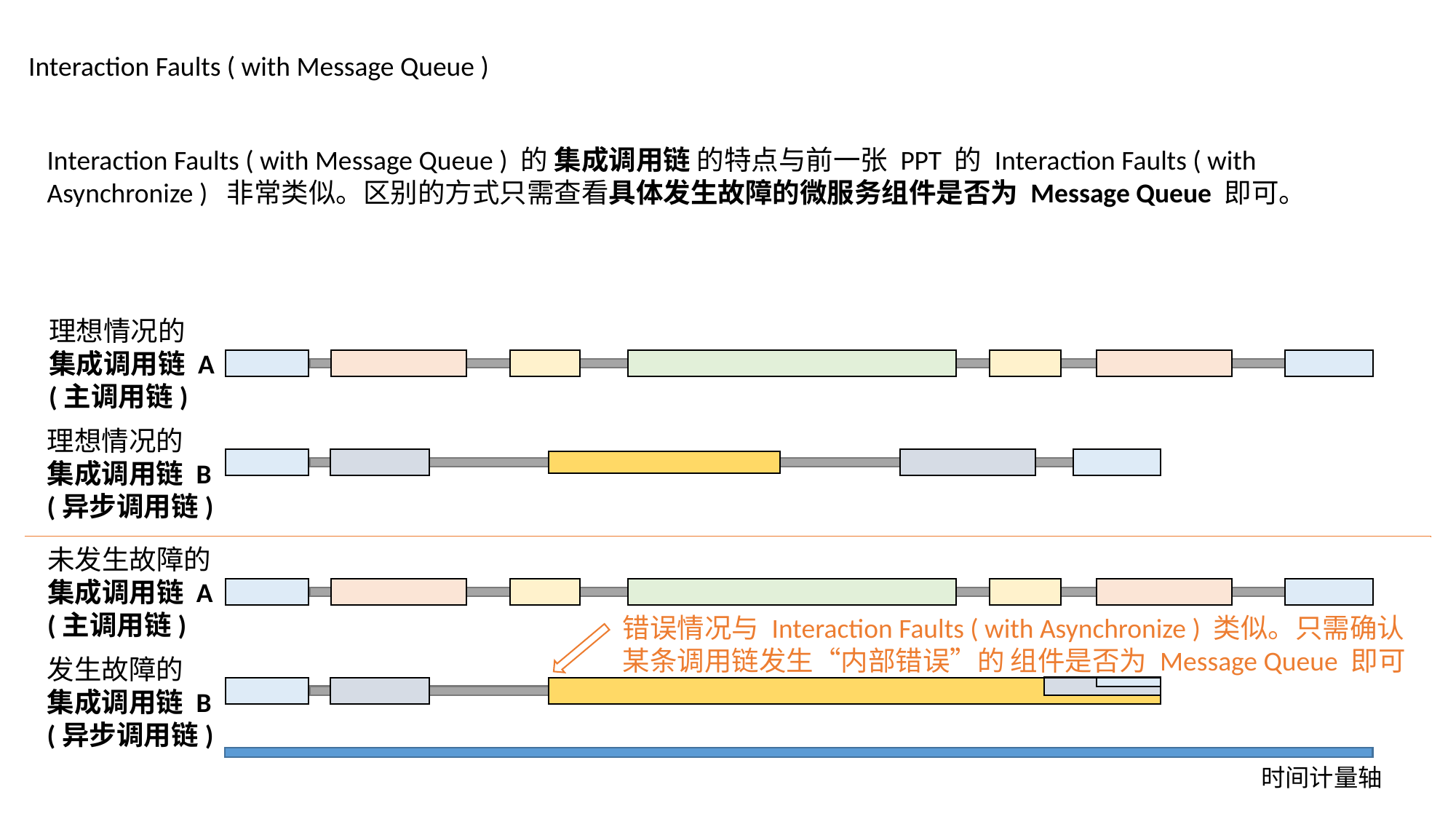

Interaction Faults ( with Message Queue )

Interaction Faults ( with Message Queue ) 的 集成调用链 的特点与前一张 PPT 的 Interaction Faults ( with Asynchronize )  非常类似。区别的方式只需查看具体发生故障的微服务组件是否为 Message Queue 即可。

理想情况的
集成调用链 A
(主调用链)

理想情况的
集成调用链 B
(异步调用链)

未发生故障的
集成调用链 A
(主调用链)

错误情况与 Interaction Faults ( with Asynchronize ) 类似。只需确认某条调用链发生“内部错误”的 组件是否为 Message Queue 即可

发生故障的
集成调用链 B
(异步调用链)

时间计量轴